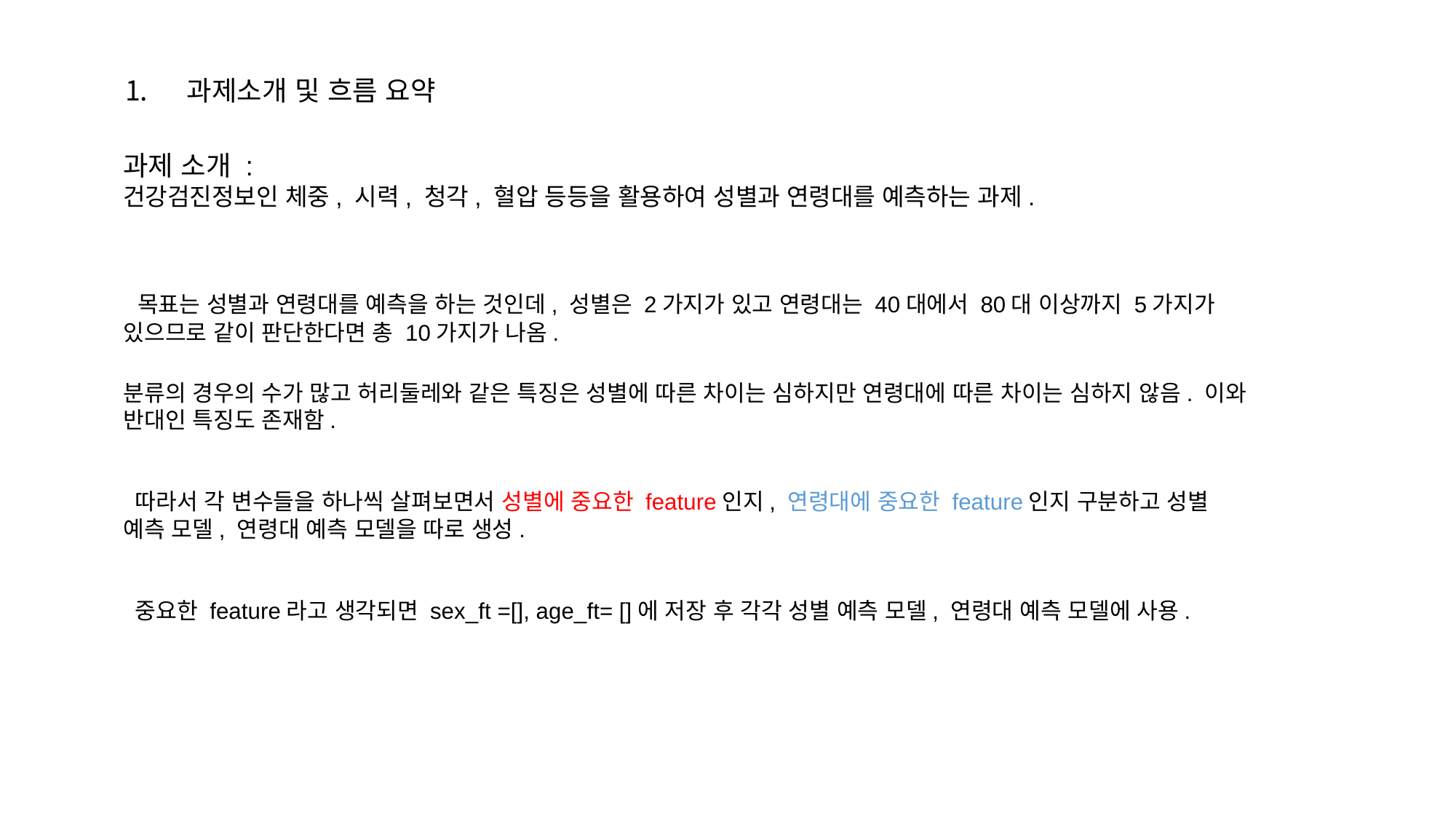

과제소개 및 흐름 요약
과제 소개 :
건강검진정보인 체중, 시력, 청각, 혈압 등등을 활용하여 성별과 연령대를 예측하는 과제.
 목표는 성별과 연령대를 예측을 하는 것인데, 성별은 2가지가 있고 연령대는 40대에서 80대 이상까지 5가지가 있으므로 같이 판단한다면 총 10가지가 나옴.

분류의 경우의 수가 많고 허리둘레와 같은 특징은 성별에 따른 차이는 심하지만 연령대에 따른 차이는 심하지 않음. 이와 반대인 특징도 존재함.

 따라서 각 변수들을 하나씩 살펴보면서 성별에 중요한 feature인지, 연령대에 중요한 feature인지 구분하고 성별 예측 모델, 연령대 예측 모델을 따로 생성.

 중요한 feature라고 생각되면 sex_ft =[], age_ft= []에 저장 후 각각 성별 예측 모델, 연령대 예측 모델에 사용.